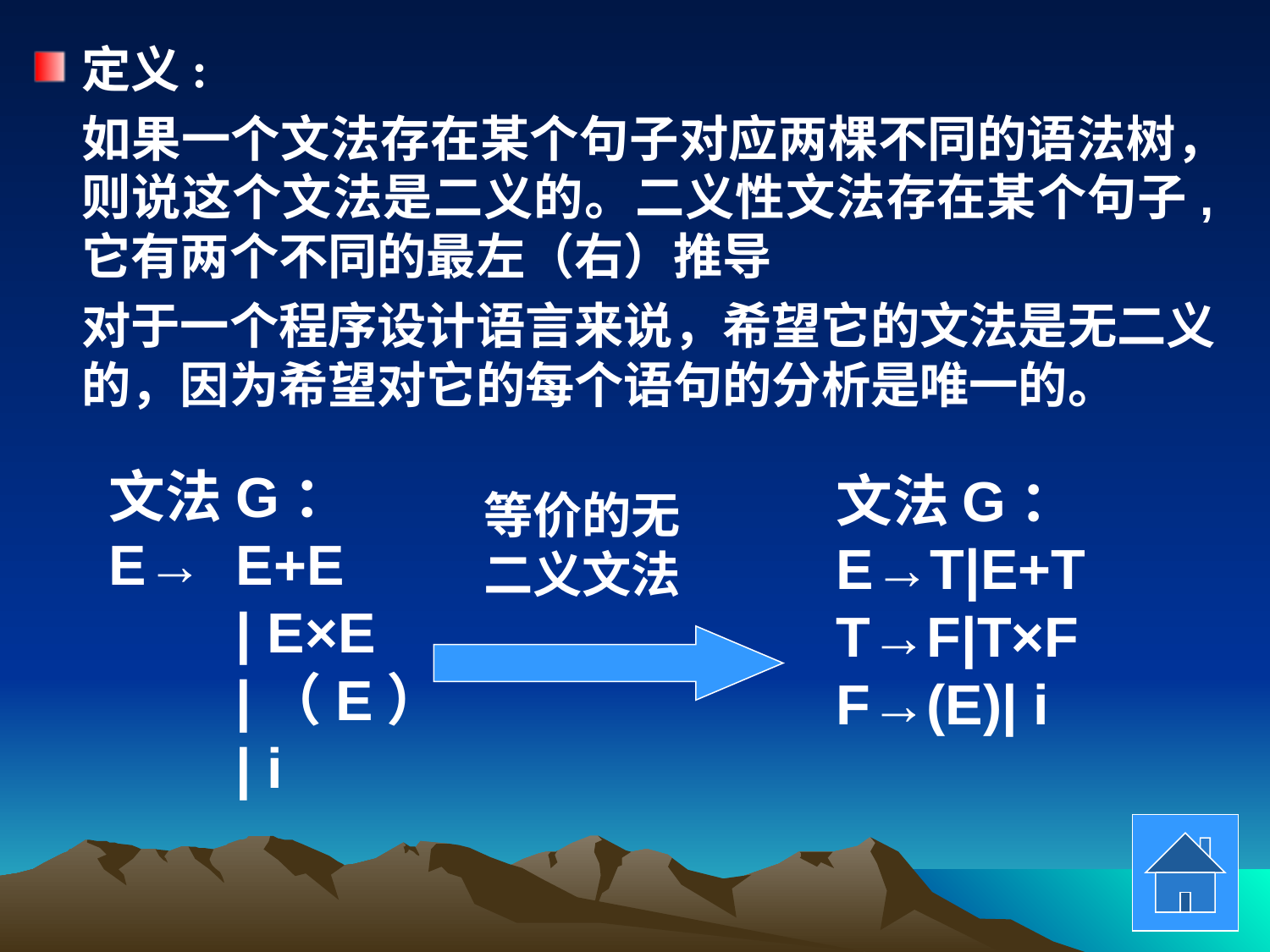

定义:
	如果一个文法存在某个句子对应两棵不同的语法树，则说这个文法是二义的。二义性文法存在某个句子,它有两个不同的最左（右）推导
	对于一个程序设计语言来说，希望它的文法是无二义的，因为希望对它的每个语句的分析是唯一的。
文法G：
E→	E+E
	| E×E
	|（E）
	| i
文法G：
E→T|E+T
T→F|T×F
F→(E)| i
等价的无二义文法